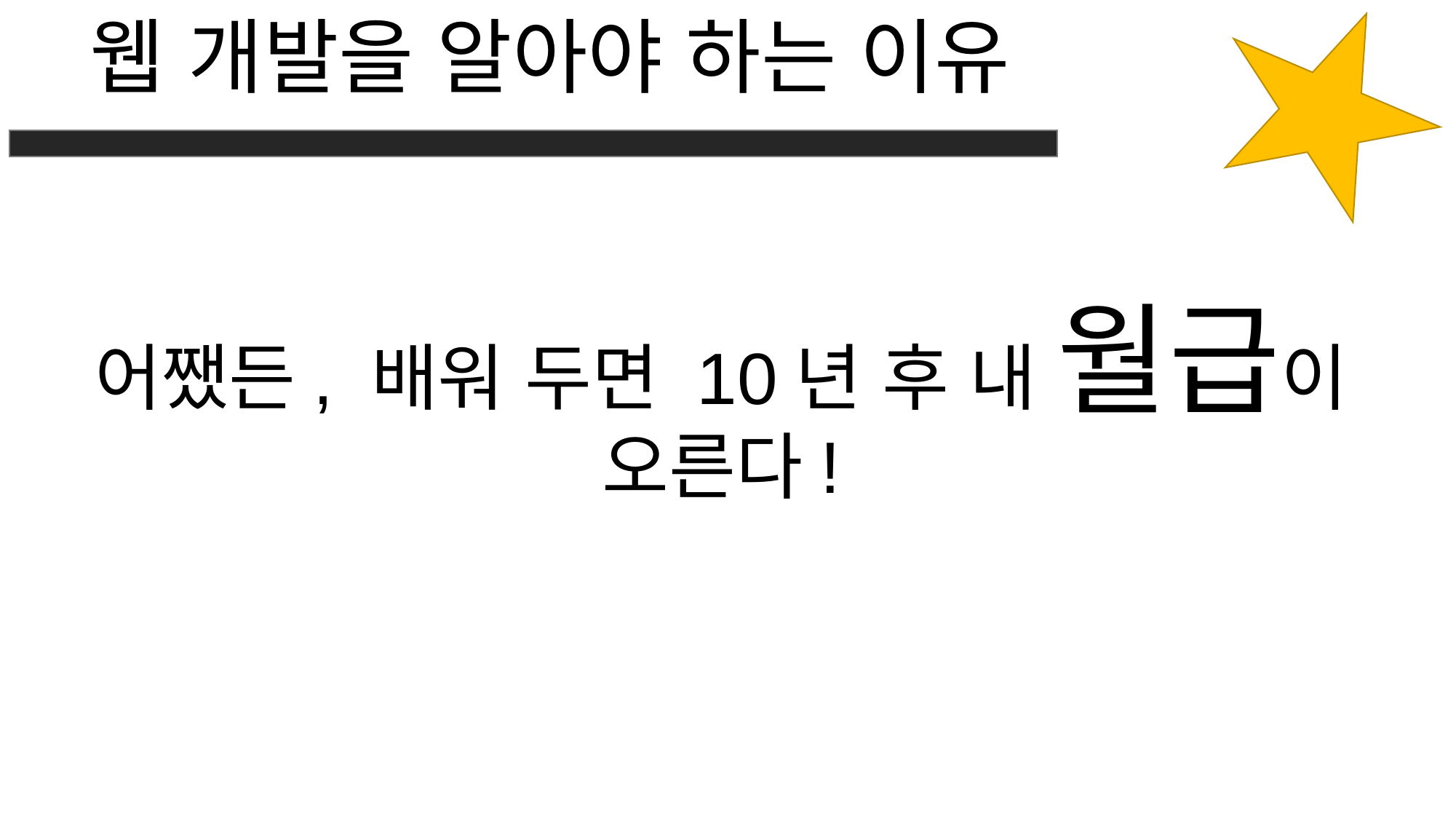

웹 개발을 알아야 하는 이유

어쨌든, 배워 두면 10년 후 내 월급이 오른다!